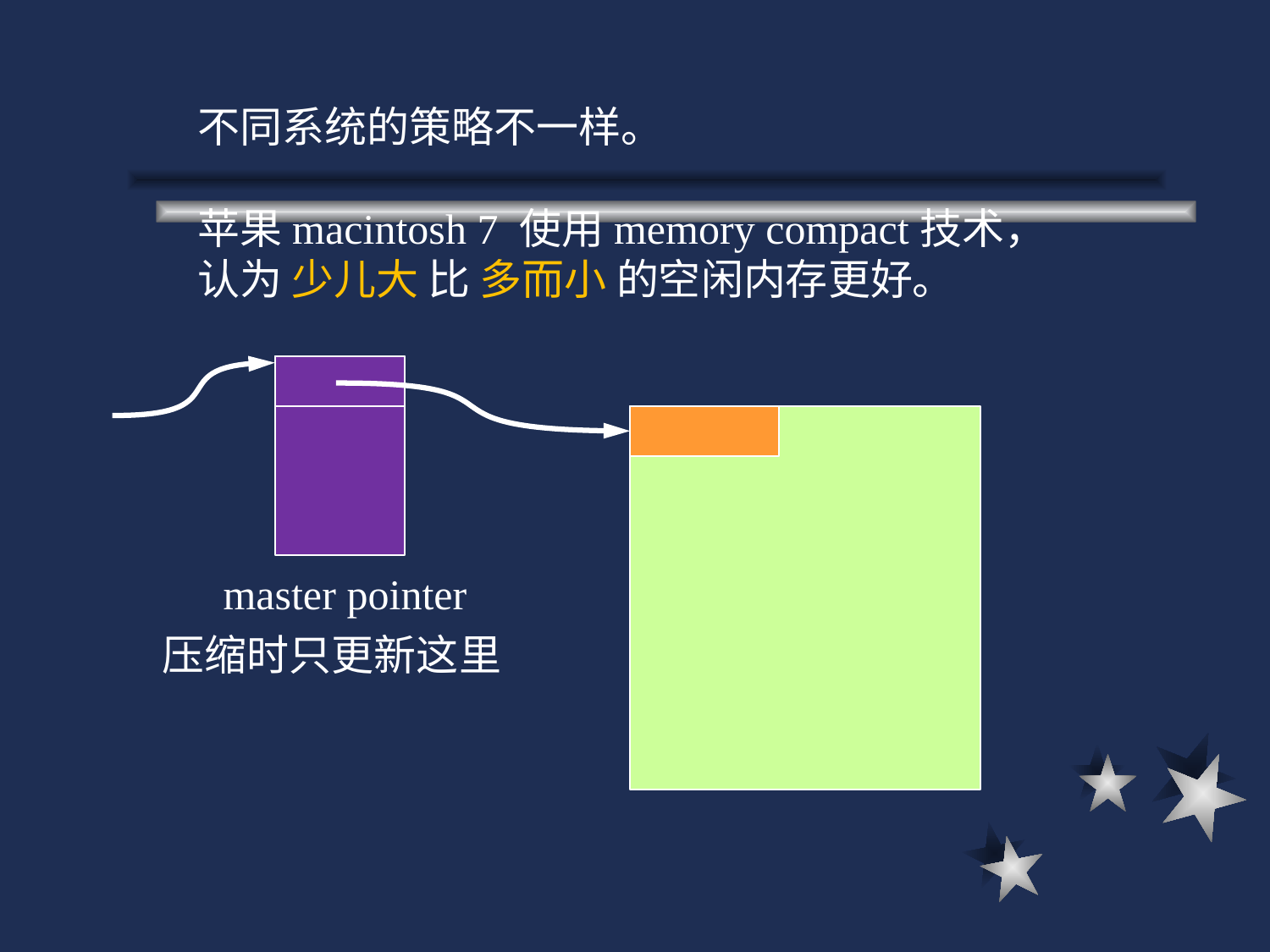

不同系统的策略不一样。

苹果macintosh 7 使用memory compact技术，
认为 少儿大 比 多而小 的空闲内存更好。

master pointer
压缩时只更新这里